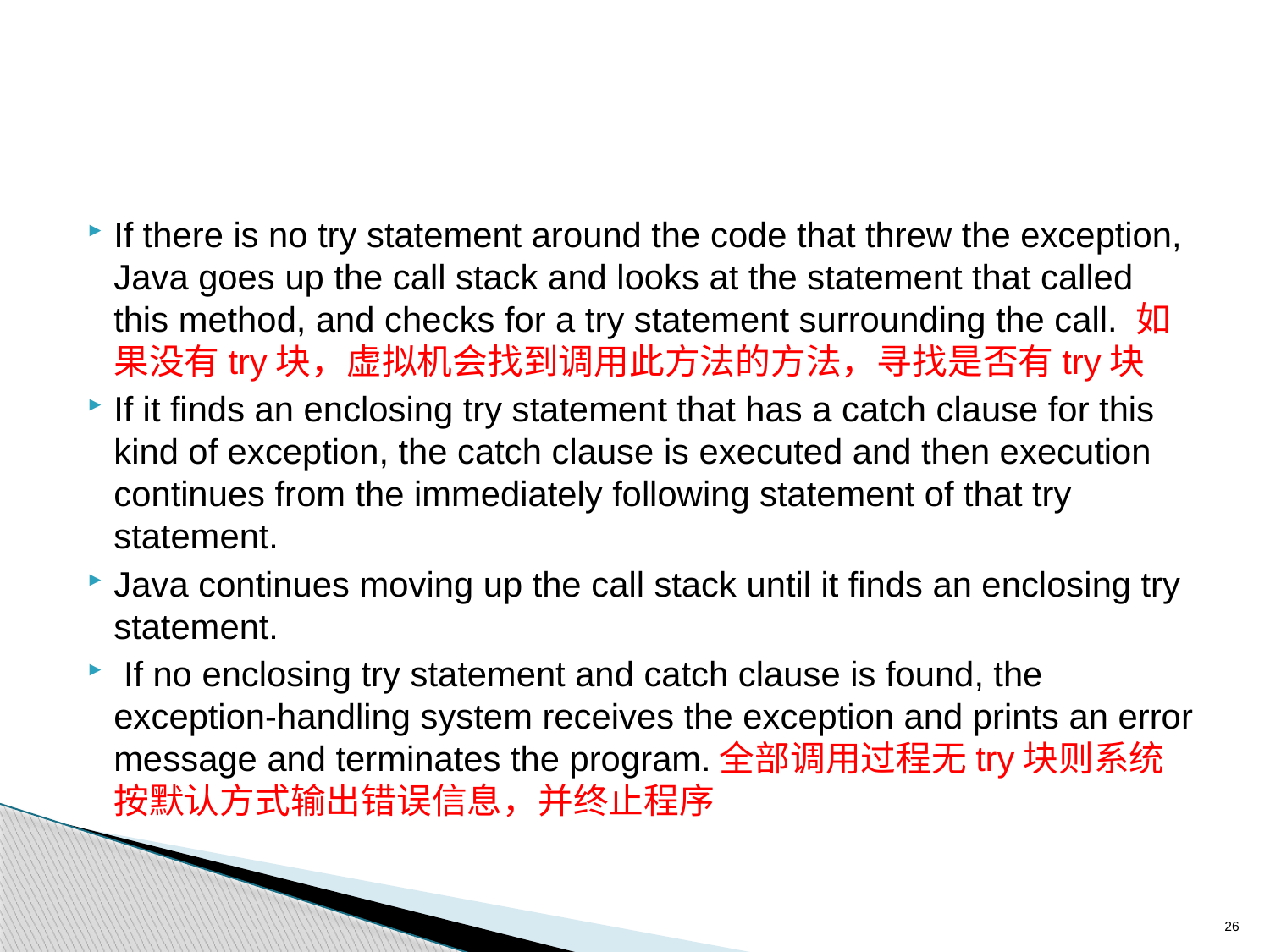

#
If there is no try statement around the code that threw the exception, Java goes up the call stack and looks at the statement that called this method, and checks for a try statement surrounding the call. 如果没有try块，虚拟机会找到调用此方法的方法，寻找是否有try块
If it finds an enclosing try statement that has a catch clause for this kind of exception, the catch clause is executed and then execution continues from the immediately following statement of that try statement.
Java continues moving up the call stack until it finds an enclosing try statement.
 If no enclosing try statement and catch clause is found, the exception-handling system receives the exception and prints an error message and terminates the program.全部调用过程无try块则系统按默认方式输出错误信息，并终止程序

26